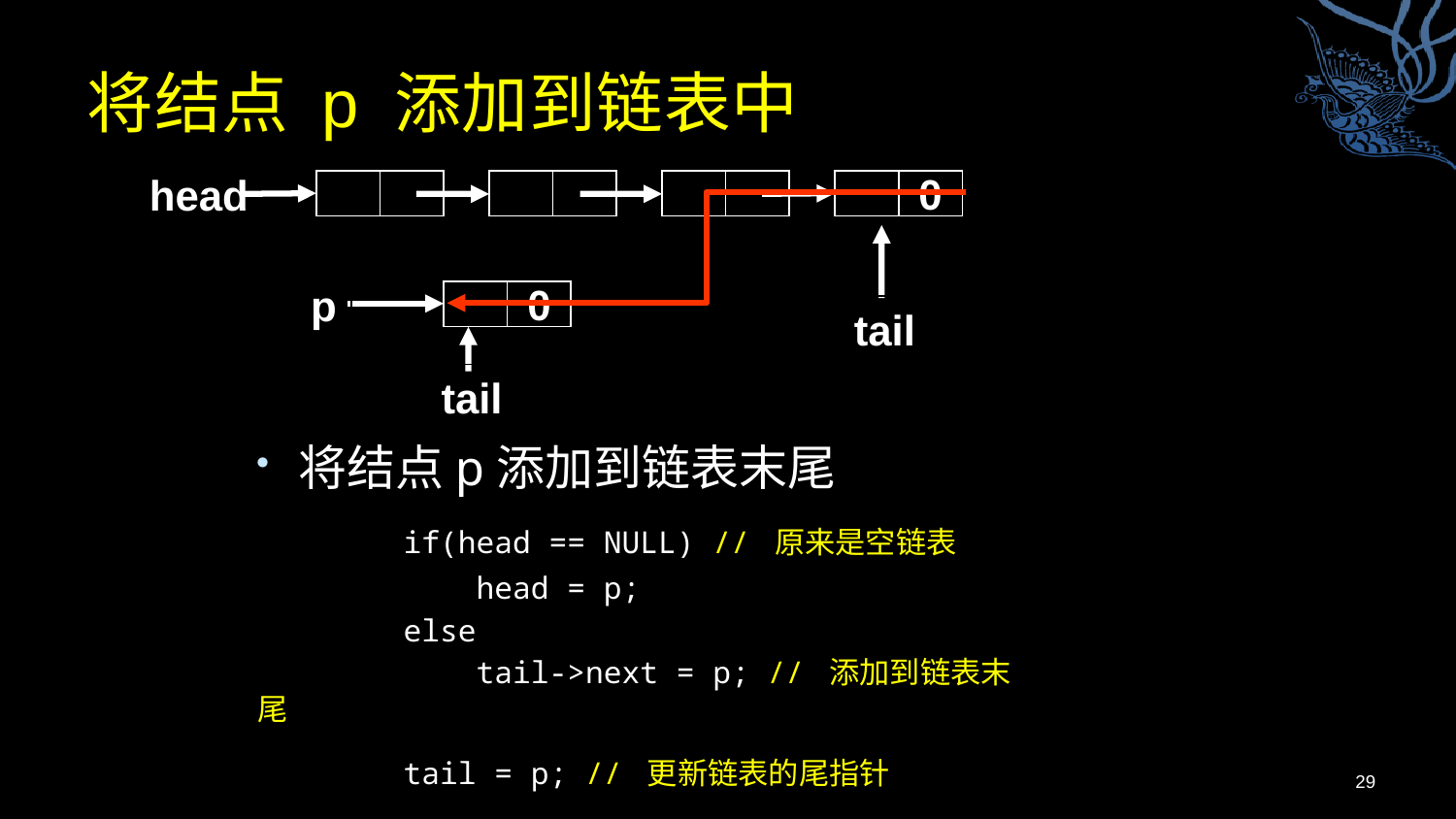

# 将结点 p 添加到链表中
head

0

tail
p

0

tail
将结点p添加到链表末尾
     if(head == NULL) // 原来是空链表
            head = p;
        else
            tail->next = p; // 添加到链表末尾
        tail = p; // 更新链表的尾指针
29